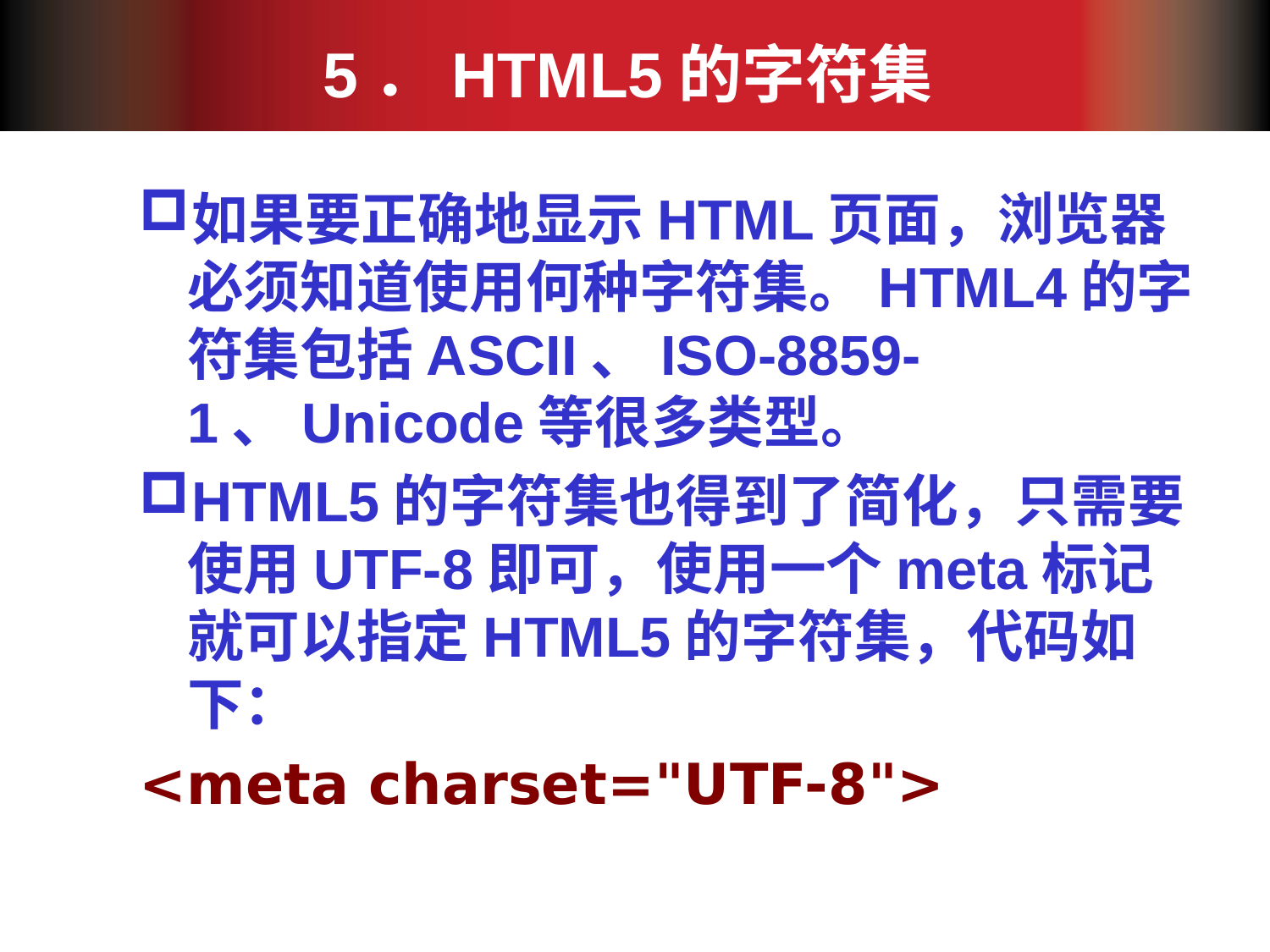

# 5．HTML5的字符集
如果要正确地显示HTML页面，浏览器必须知道使用何种字符集。HTML4的字符集包括ASCII、ISO-8859-1、Unicode等很多类型。
HTML5的字符集也得到了简化，只需要使用UTF-8即可，使用一个meta标记就可以指定HTML5的字符集，代码如下：
<meta charset="UTF-8">